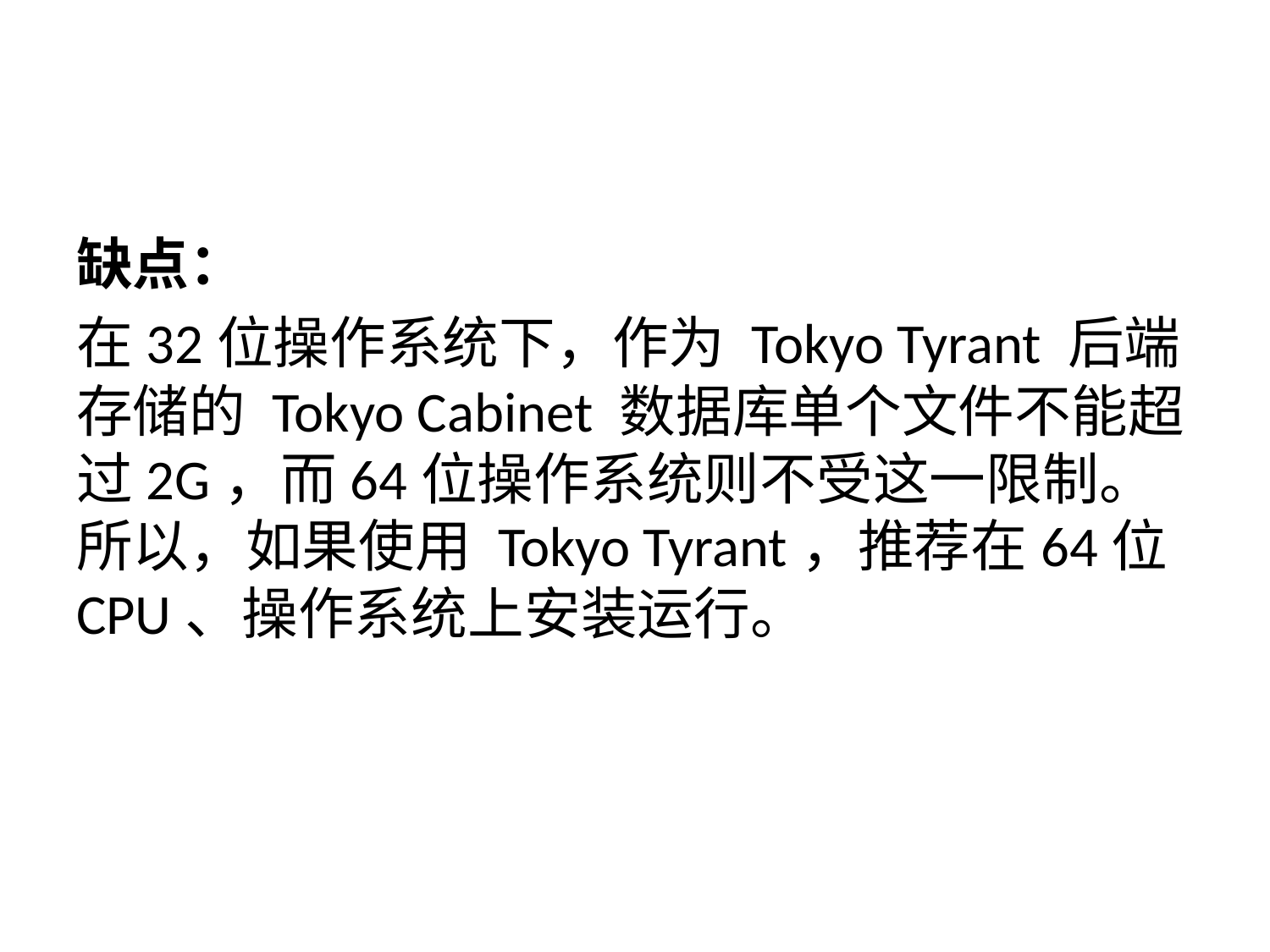

缺点：
在32位操作系统下，作为 Tokyo Tyrant 后端存储的 Tokyo Cabinet 数据库单个文件不能超过2G，而64位操作系统则不受这一限制。所以，如果使用 Tokyo Tyrant，推荐在64位CPU、操作系统上安装运行。